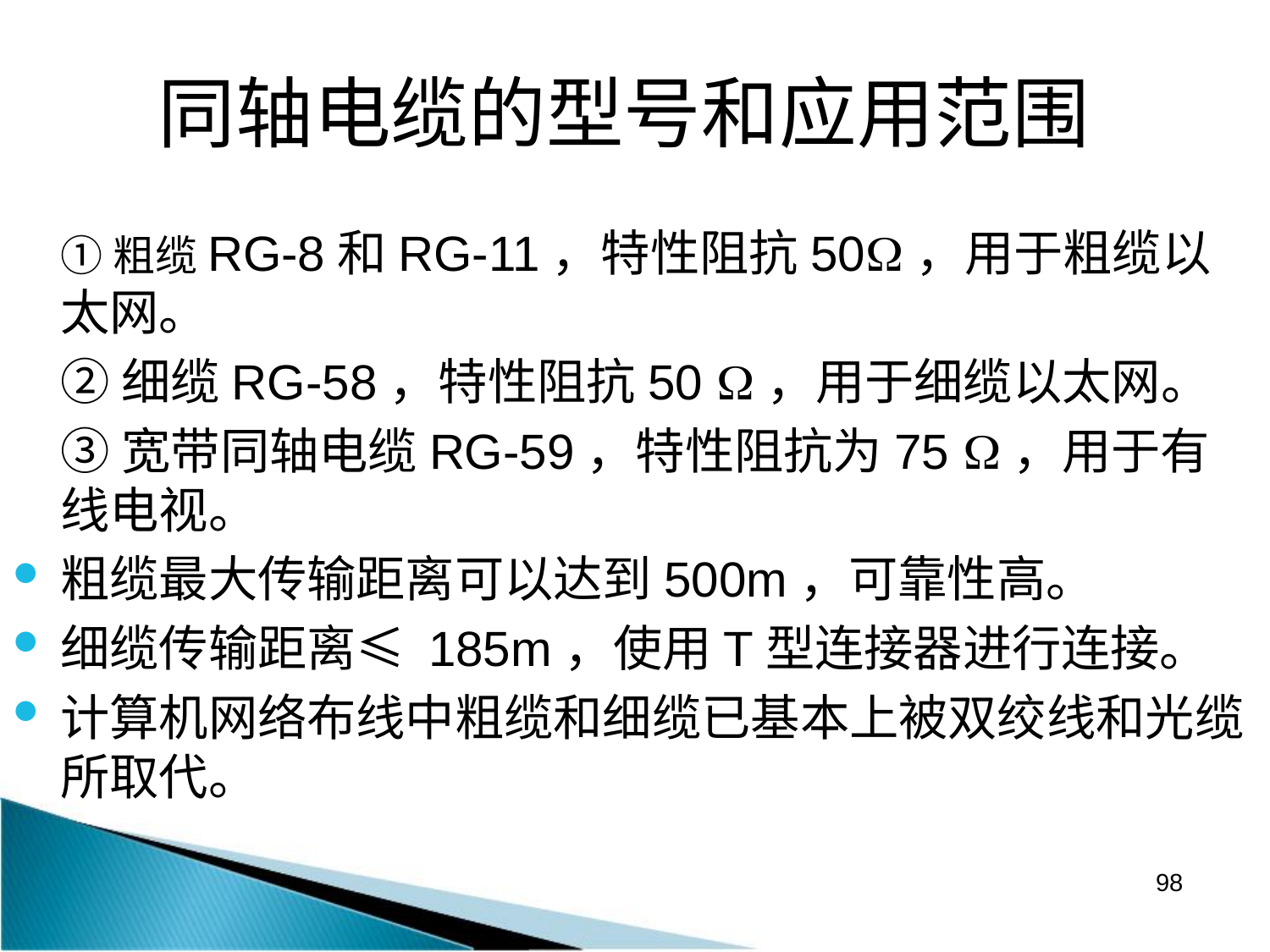

# 同轴电缆的型号和应用范围
	①粗缆RG-8和RG-11，特性阻抗50Ω，用于粗缆以太网。
	②细缆RG-58，特性阻抗50 Ω，用于细缆以太网。
	③宽带同轴电缆RG-59，特性阻抗为75 Ω，用于有线电视。
粗缆最大传输距离可以达到500m，可靠性高。
细缆传输距离≤ 185m，使用T型连接器进行连接。
计算机网络布线中粗缆和细缆已基本上被双绞线和光缆所取代。
98